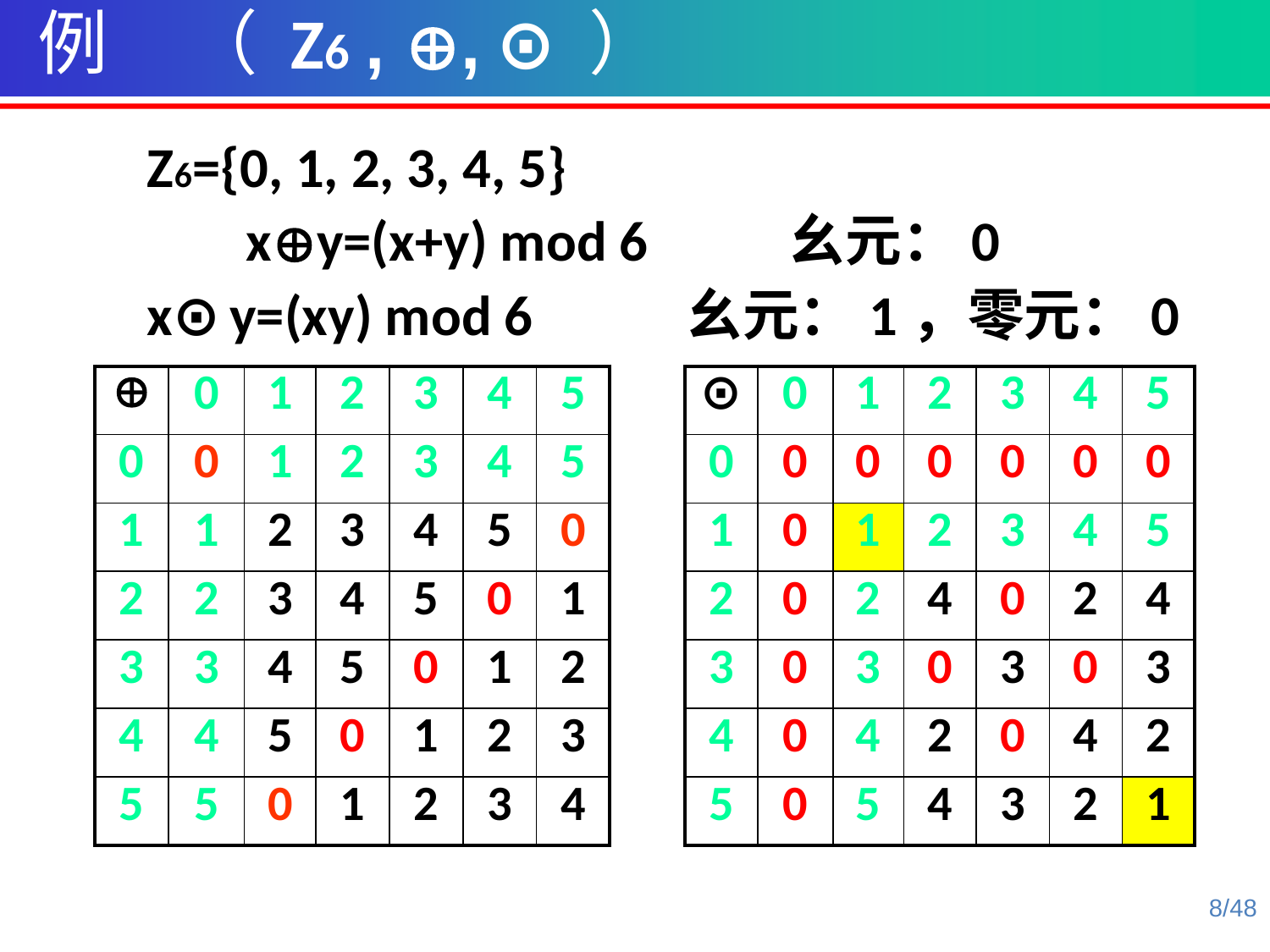

例     （ Z6 , ⊕, ⊙ ）
          Z6={0, 1, 2, 3, 4, 5}
 		x⊕y=(x+y) mod 6          幺元：0
          x⊙y=(xy) mod 6           幺元：1，零元：0
| ⊕ | 0 | 1 | 2 | 3 | 4 | 5 |
| --- | --- | --- | --- | --- | --- | --- |
| 0 | 0 | 1 | 2 | 3 | 4 | 5 |
| 1 | 1 | 2 | 3 | 4 | 5 | 0 |
| 2 | 2 | 3 | 4 | 5 | 0 | 1 |
| 3 | 3 | 4 | 5 | 0 | 1 | 2 |
| 4 | 4 | 5 | 0 | 1 | 2 | 3 |
| 5 | 5 | 0 | 1 | 2 | 3 | 4 |
| ⊙ | 0 | 1 | 2 | 3 | 4 | 5 |
| --- | --- | --- | --- | --- | --- | --- |
| 0 | 0 | 0 | 0 | 0 | 0 | 0 |
| 1 | 0 | 1 | 2 | 3 | 4 | 5 |
| 2 | 0 | 2 | 4 | 0 | 2 | 4 |
| 3 | 0 | 3 | 0 | 3 | 0 | 3 |
| 4 | 0 | 4 | 2 | 0 | 4 | 2 |
| 5 | 0 | 5 | 4 | 3 | 2 | 1 |
8/48